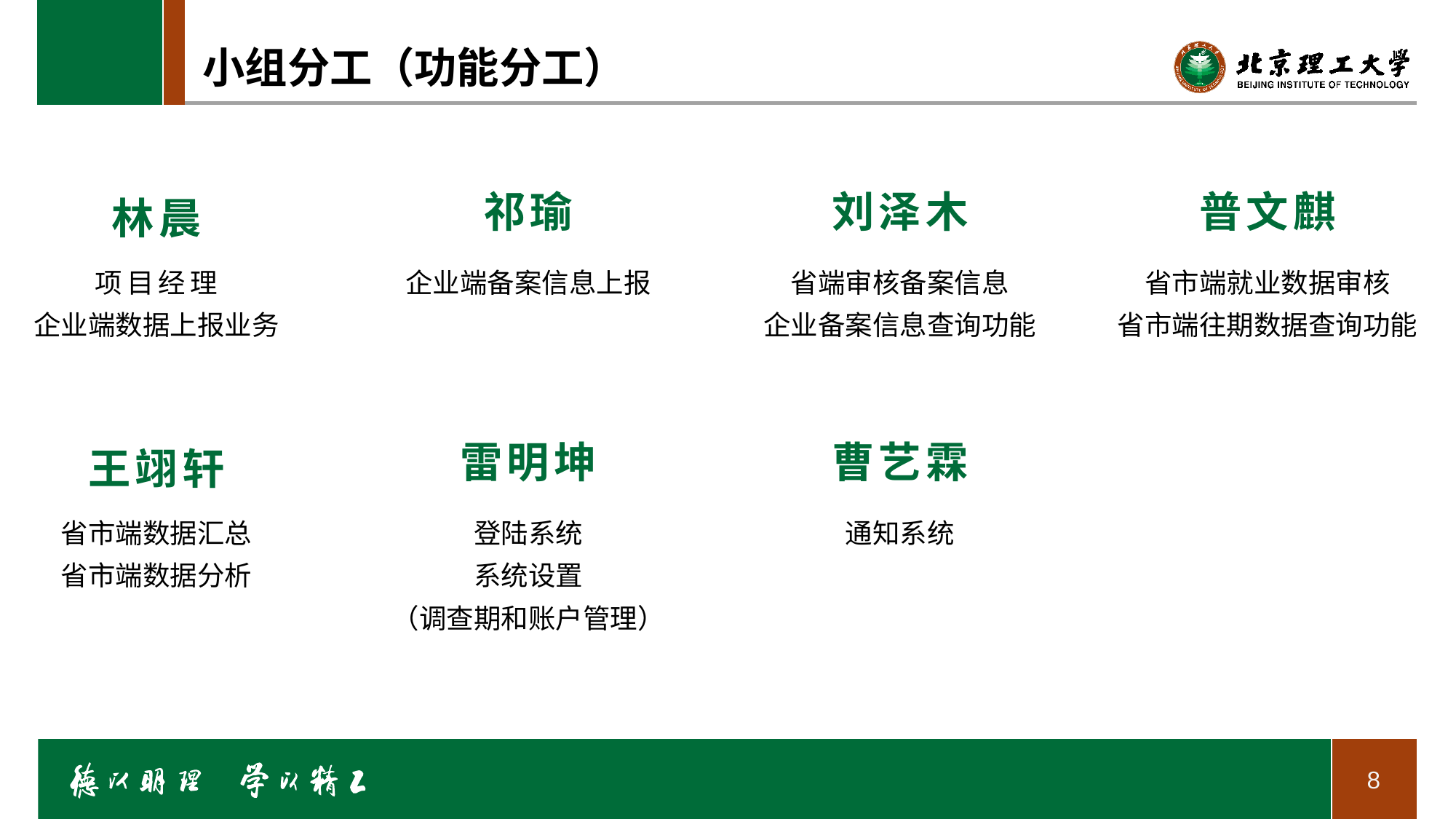

# 小组分工（功能分工）
祁瑜
刘泽木
普文麒
林晨
项目经理
企业端数据上报业务
企业端备案信息上报
省端审核备案信息
企业备案信息查询功能
省市端就业数据审核
省市端往期数据查询功能
雷明坤
曹艺霖
王翊轩
省市端数据汇总
省市端数据分析
登陆系统
系统设置
（调查期和账户管理）
通知系统